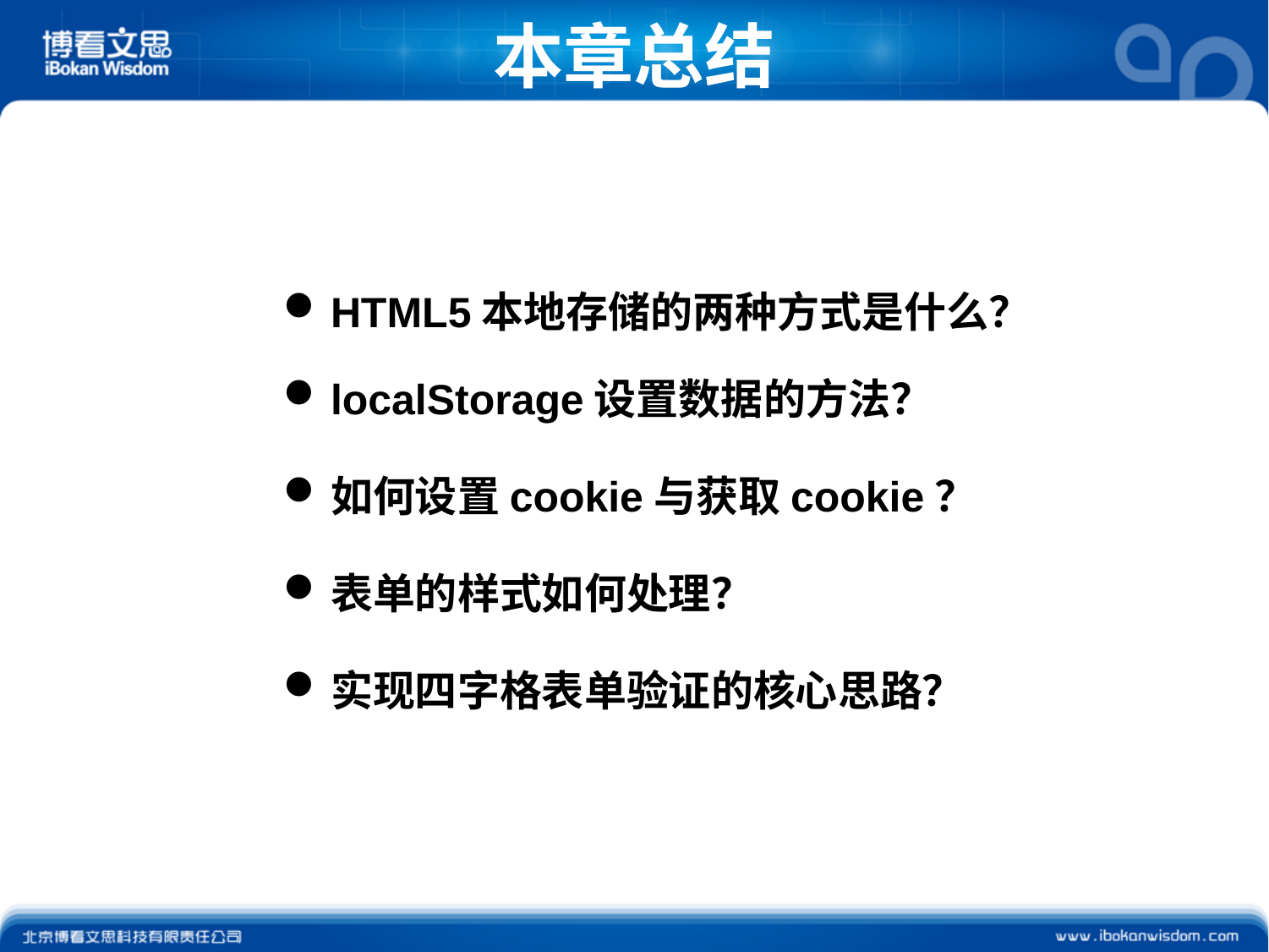

本章总结
HTML5本地存储的两种方式是什么？
localStorage设置数据的方法？
如何设置cookie与获取cookie？
表单的样式如何处理？
实现四字格表单验证的核心思路？